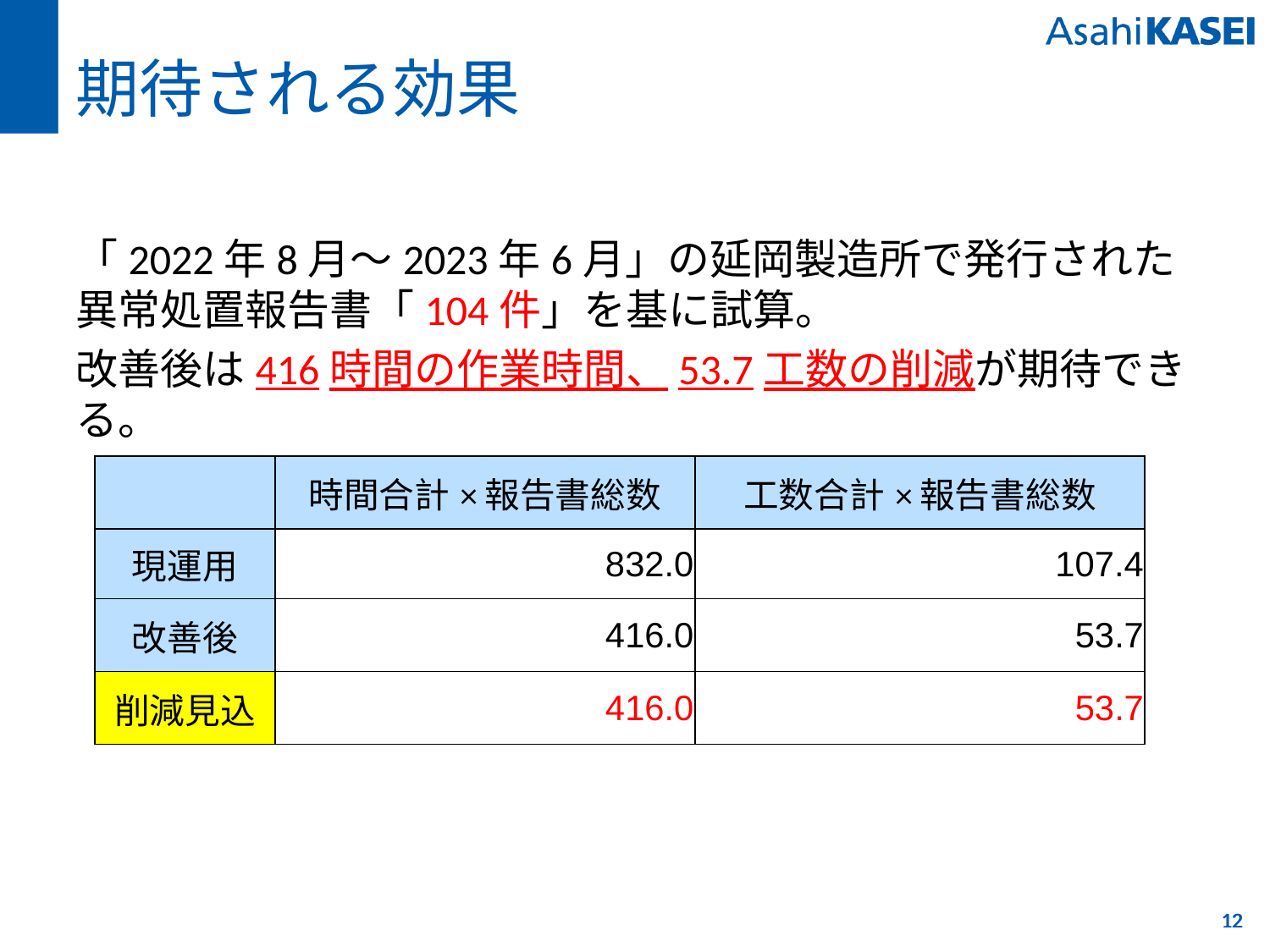

# 期待される効果
「2022年8月～2023年6月」の延岡製造所で発行された異常処置報告書「104件」を基に試算。
改善後は416時間の作業時間、53.7工数の削減が期待できる。

|  | 時間合計×報告書総数 | 工数合計×報告書総数 |
| --- | --- | --- |
| 現運用 | 832.0 | 107.4 |
| 改善後 | 416.0 | 53.7 |
| 削減見込 | 416.0 | 53.7 |